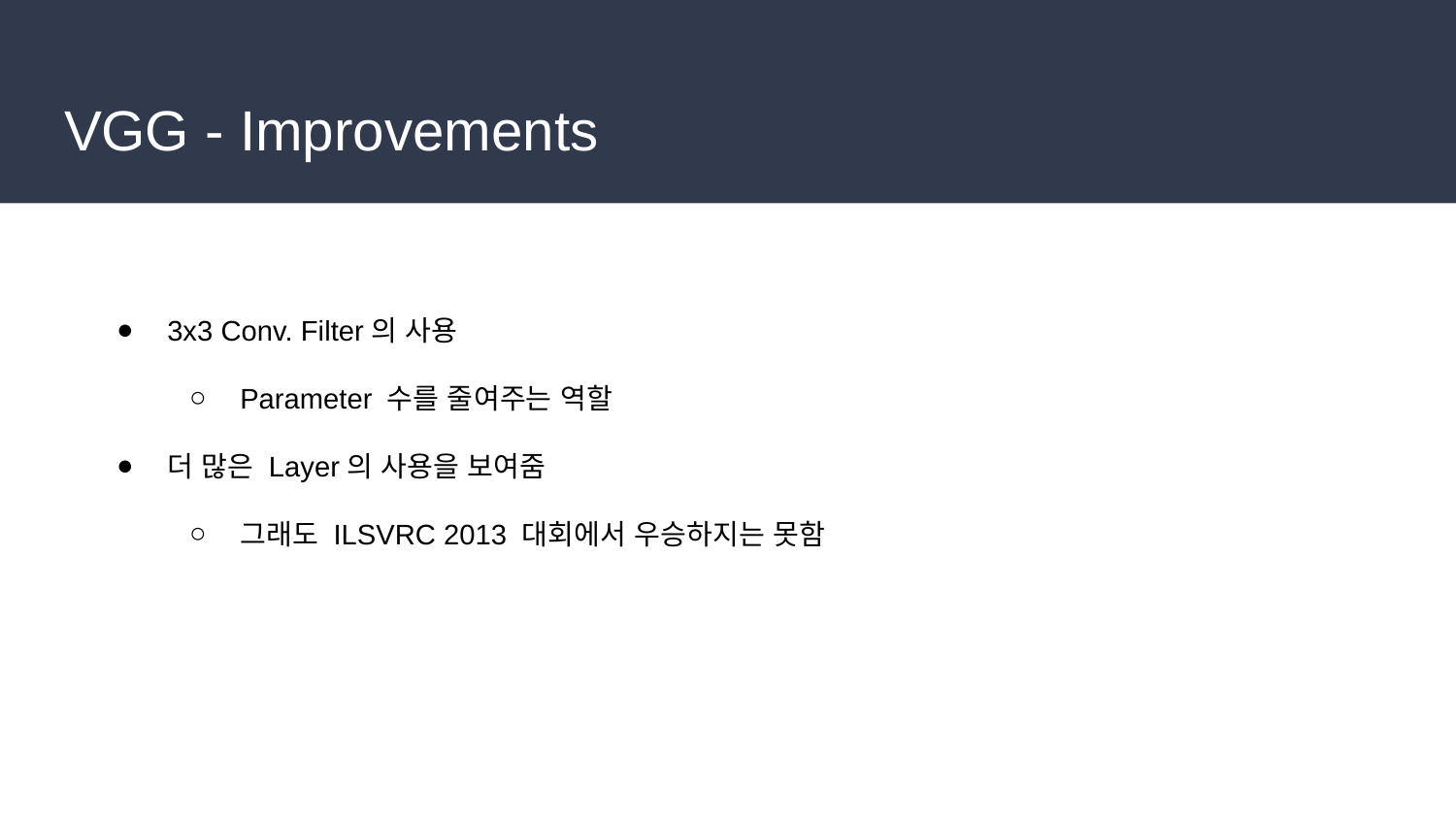

# VGG - Improvements
3x3 Conv. Filter의 사용
Parameter 수를 줄여주는 역할
더 많은 Layer의 사용을 보여줌
그래도 ILSVRC 2013 대회에서 우승하지는 못함